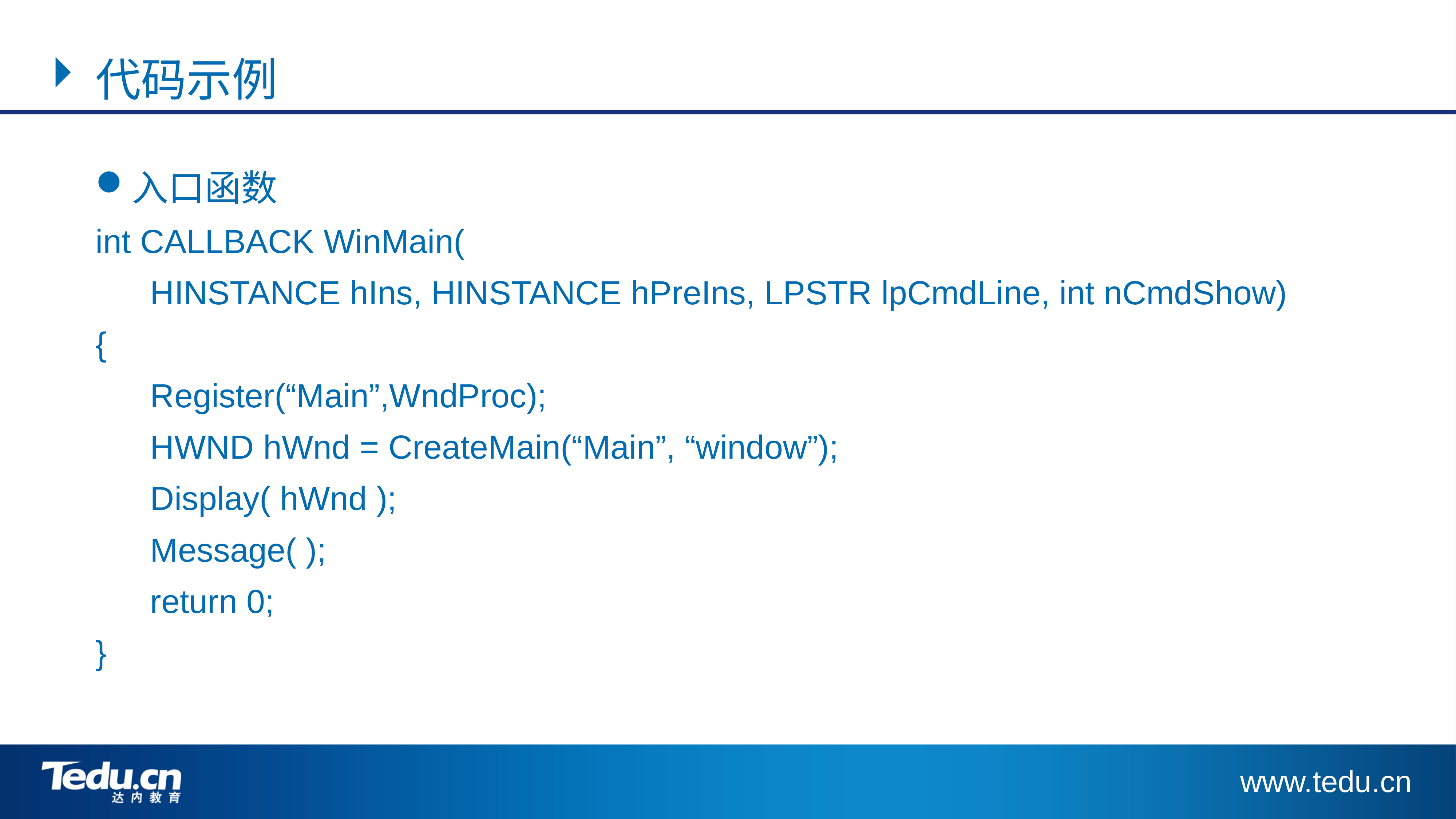

代码示例
入口函数
int CALLBACK WinMain(
	HINSTANCE hIns, HINSTANCE hPreIns, LPSTR lpCmdLine, int nCmdShow)
{
	Register(“Main”,WndProc);
  	HWND hWnd = CreateMain(“Main”, “window”);
	Display( hWnd );
	Message( );
	return 0;
}